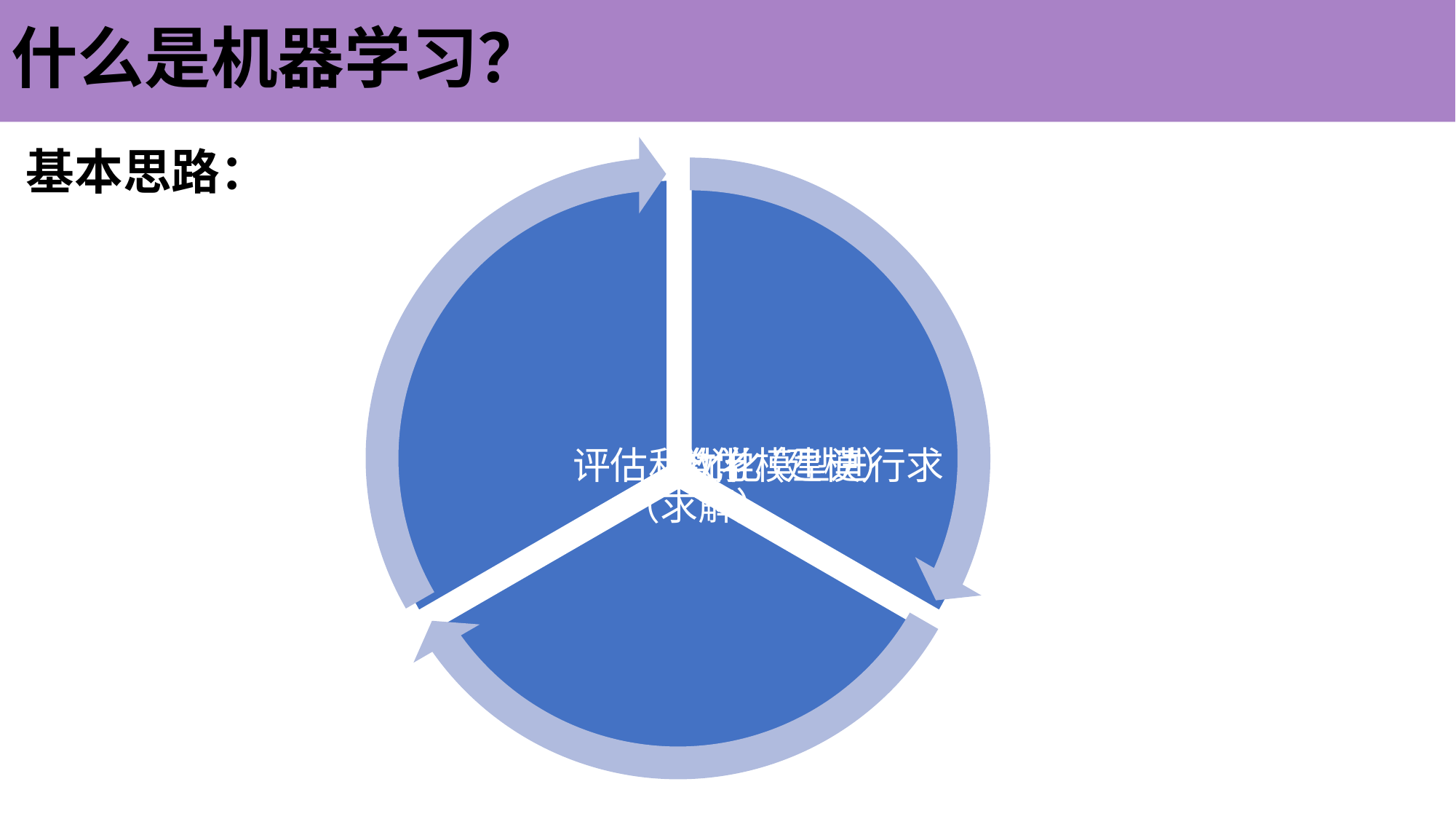

# 什么是机器学习？
实际问题数学化（建模）
利用数学方法对数学模型进行求解（求解）
评估和优化
基本思路：